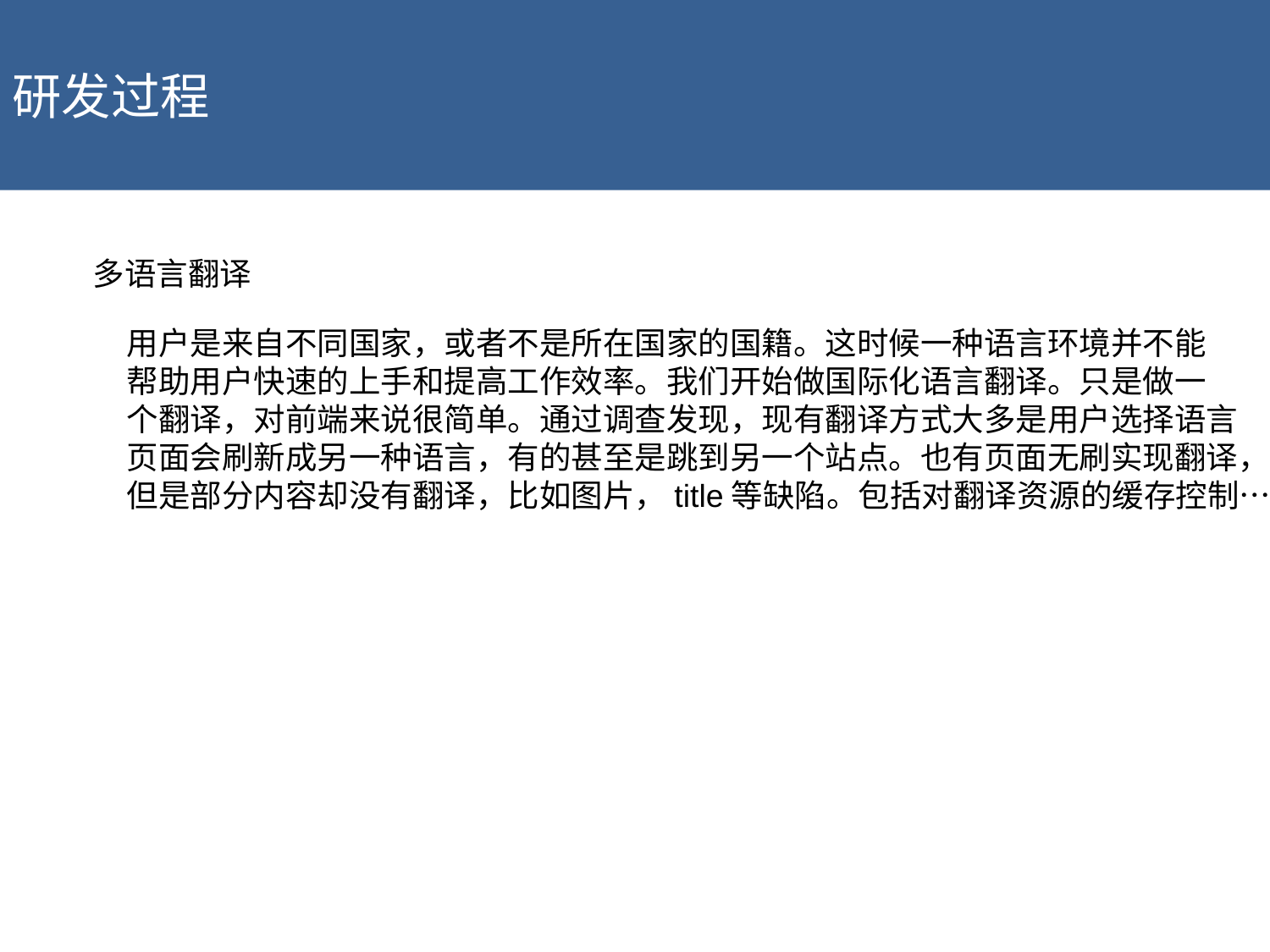

研发过程

多语言翻译
点击添加文本
用户是来自不同国家，或者不是所在国家的国籍。这时候一种语言环境并不能
帮助用户快速的上手和提高工作效率。我们开始做国际化语言翻译。只是做一
个翻译，对前端来说很简单。通过调查发现，现有翻译方式大多是用户选择语言
页面会刷新成另一种语言，有的甚至是跳到另一个站点。也有页面无刷实现翻译，
但是部分内容却没有翻译，比如图片，title等缺陷。包括对翻译资源的缓存控制…

点击添加文本
点击添加文本
点击添加文本